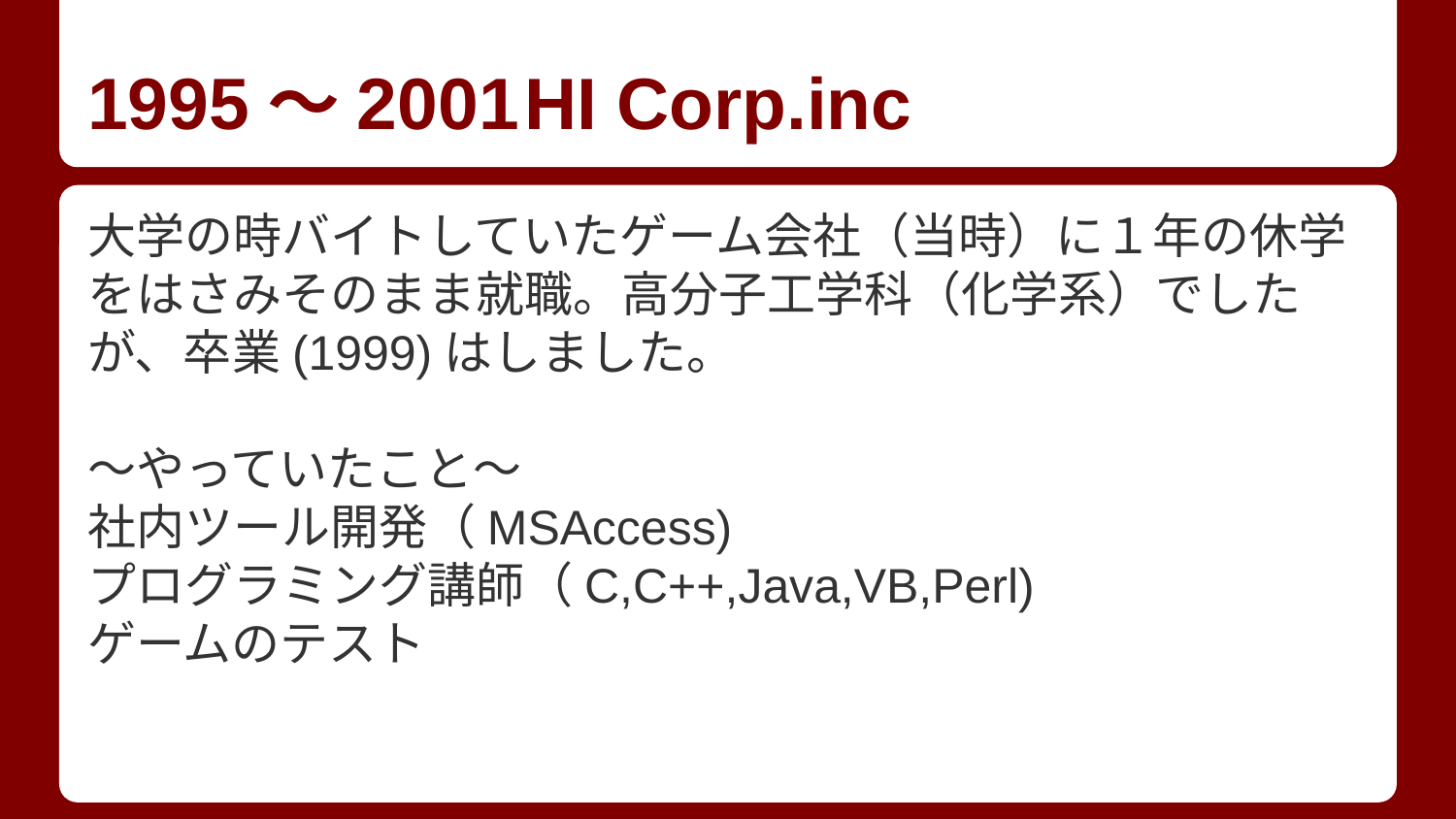

# 1995〜2001	HI Corp.inc
大学の時バイトしていたゲーム会社（当時）に１年の休学をはさみそのまま就職。高分子工学科（化学系）でしたが、卒業(1999)はしました。

〜やっていたこと〜
社内ツール開発（MSAccess)
プログラミング講師（C,C++,Java,VB,Perl)
ゲームのテスト